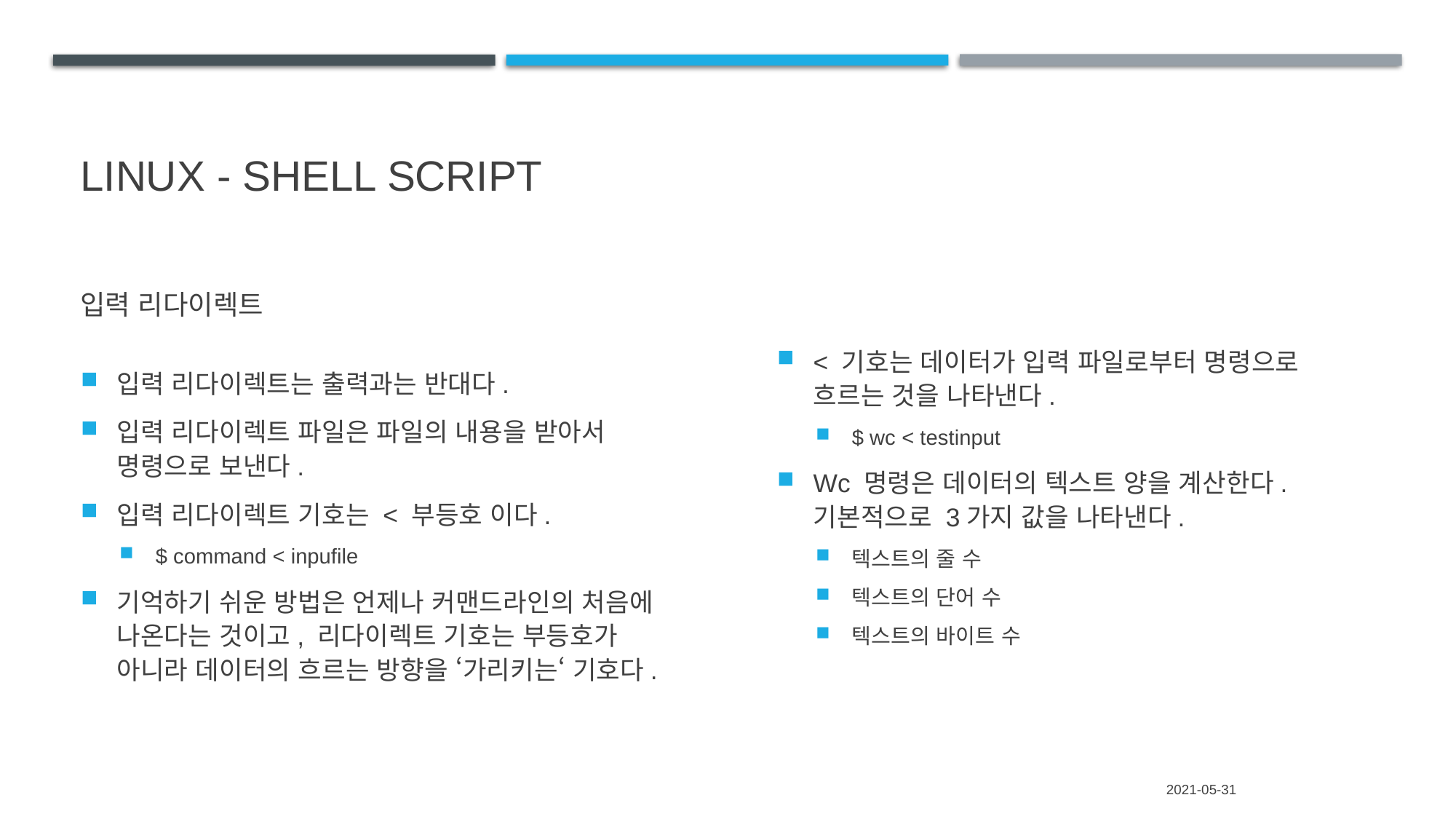

# Linux - shell script
입력 리다이렉트
입력 리다이렉트는 출력과는 반대다.
입력 리다이렉트 파일은 파일의 내용을 받아서 명령으로 보낸다.
입력 리다이렉트 기호는 < 부등호 이다.
$ command < inpufile
기억하기 쉬운 방법은 언제나 커맨드라인의 처음에 나온다는 것이고, 리다이렉트 기호는 부등호가 아니라 데이터의 흐르는 방향을 ‘가리키는‘ 기호다.
< 기호는 데이터가 입력 파일로부터 명령으로 흐르는 것을 나타낸다.
$ wc < testinput
Wc 명령은 데이터의 텍스트 양을 계산한다. 기본적으로 3가지 값을 나타낸다.
텍스트의 줄 수
텍스트의 단어 수
텍스트의 바이트 수

2021-05-31